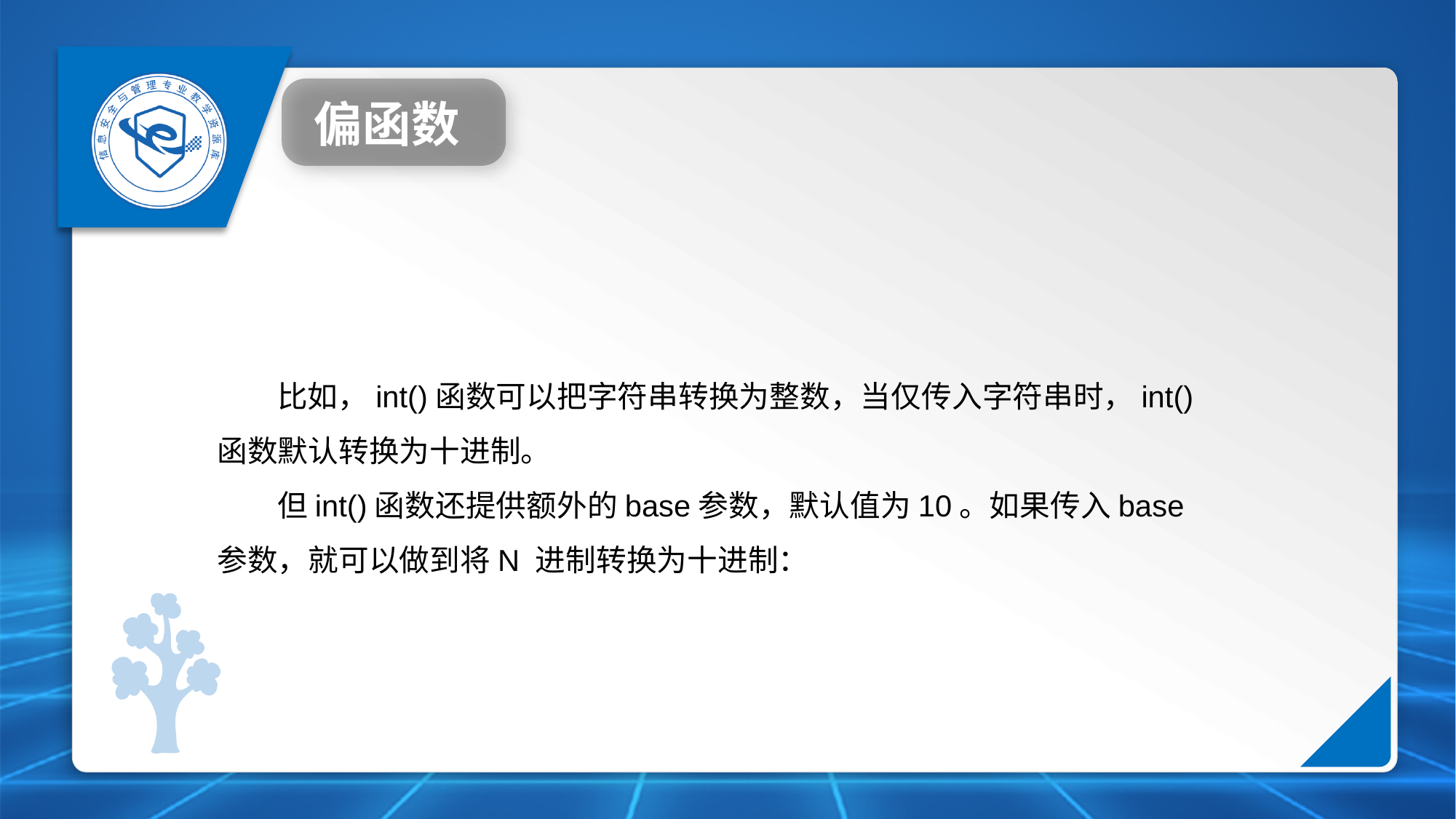

偏函数
比如，int()函数可以把字符串转换为整数，当仅传入字符串时，int()函数默认转换为十进制。
但int()函数还提供额外的base参数，默认值为10。如果传入base参数，就可以做到将N 进制转换为十进制：